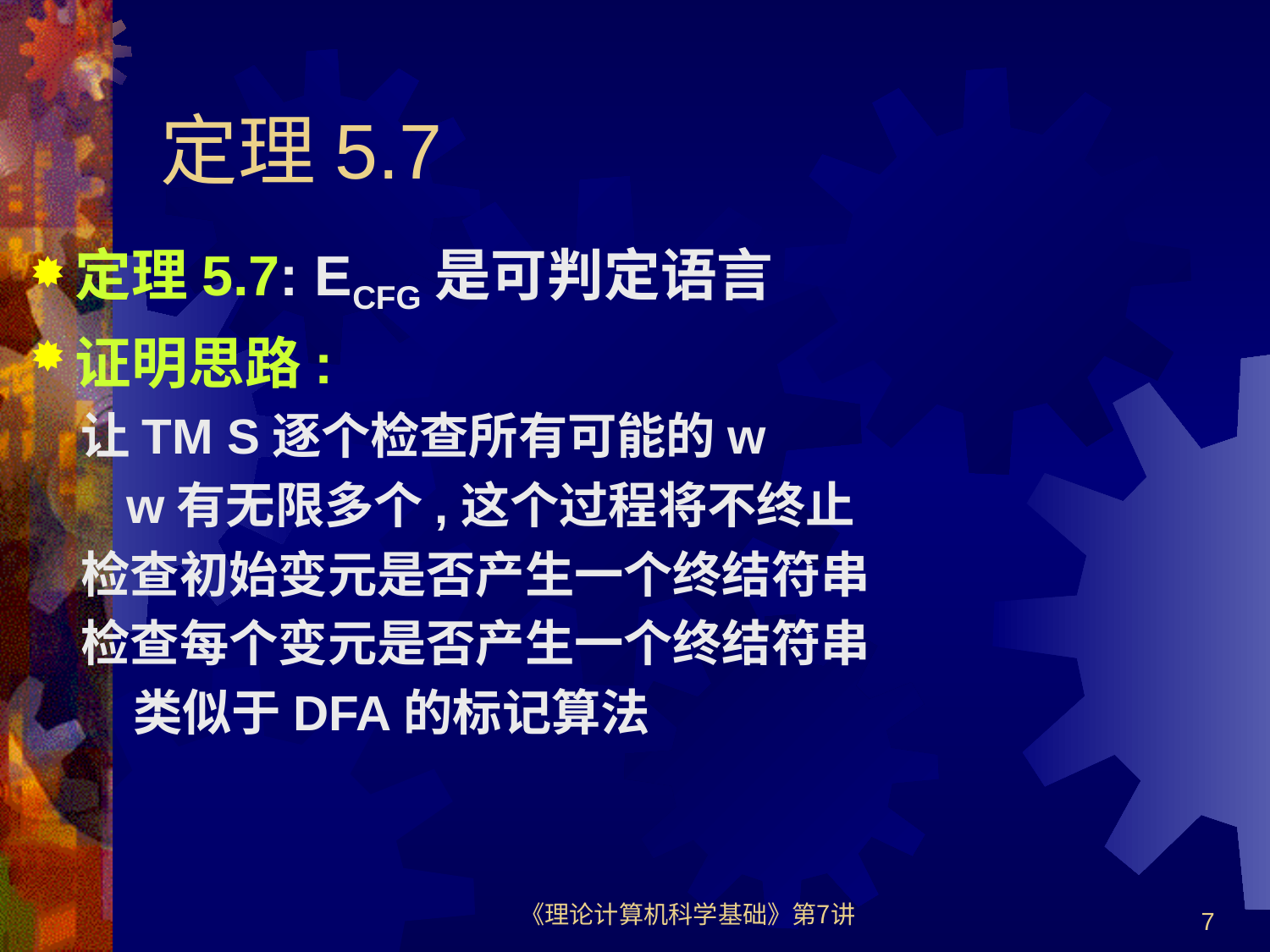

# 定理5.7
定理5.7: ECFG是可判定语言
证明思路:
   让TM S逐个检查所有可能的w
  w有无限多个,这个过程将不终止
   检查初始变元是否产生一个终结符串
   检查每个变元是否产生一个终结符串
  类似于DFA的标记算法
《理论计算机科学基础》第7讲
7